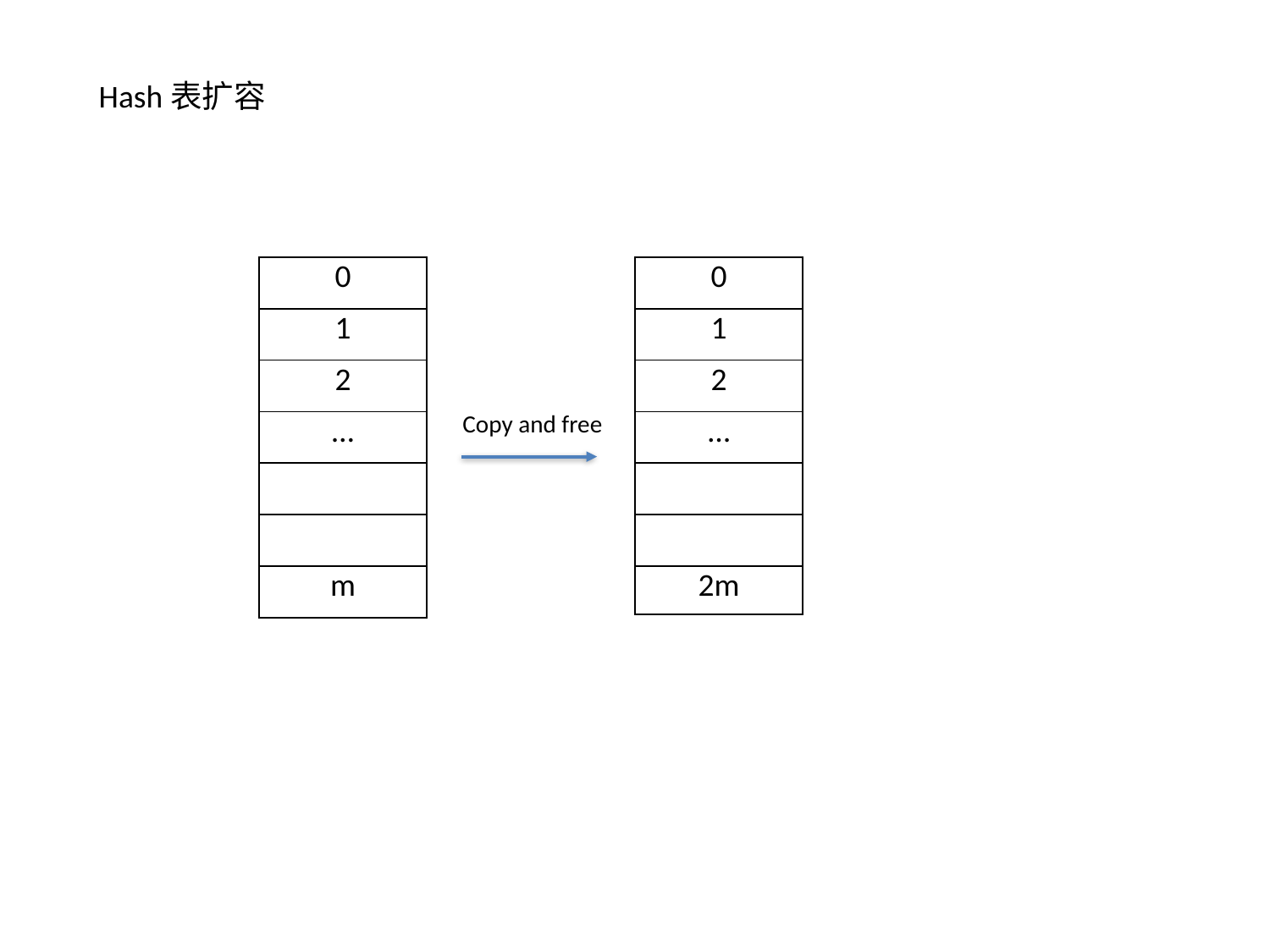

Hash表扩容
| 0 |
| --- |
| 1 |
| 2 |
| … |
|  |
|  |
| m |
| 0 |
| --- |
| 1 |
| 2 |
| … |
|  |
|  |
| 2m |
Copy and free